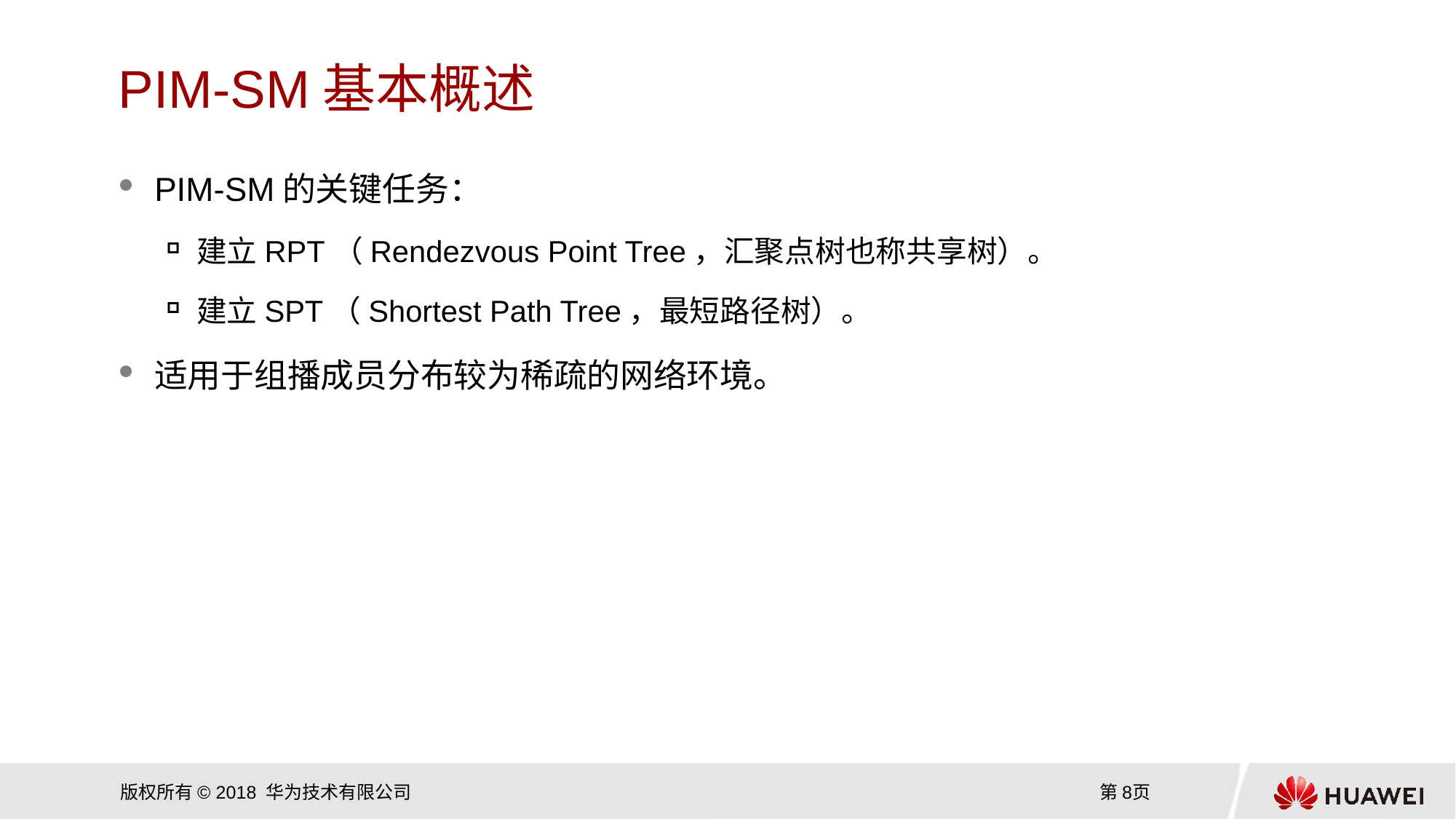

# PIM-SM基本概述
PIM-SM的关键任务：
建立RPT（Rendezvous Point Tree，汇聚点树也称共享树）。
建立SPT（Shortest Path Tree，最短路径树）。
适用于组播成员分布较为稀疏的网络环境。